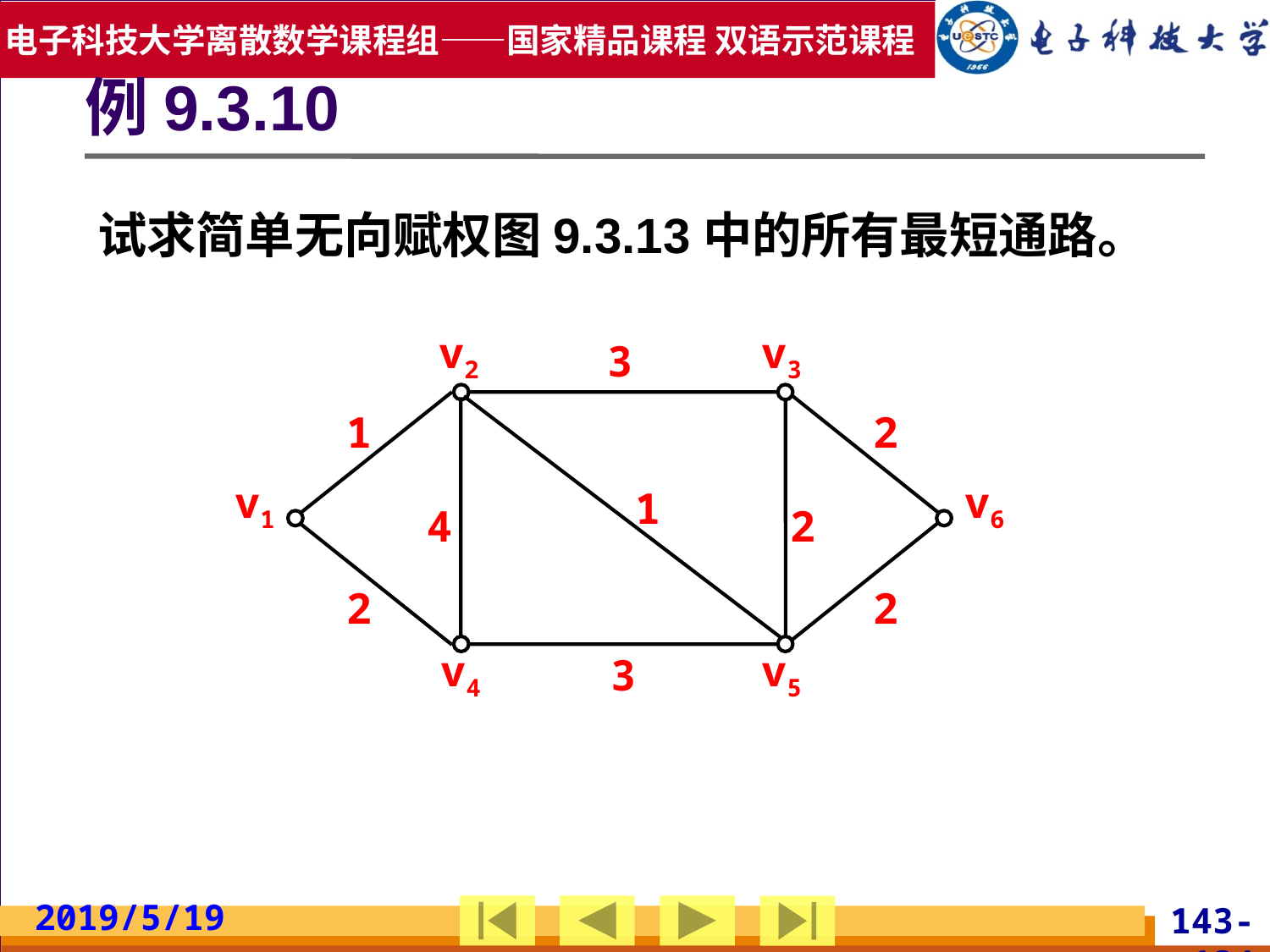

例9.3.10
试求简单无向赋权图9.3.13中的所有最短通路。
v2
v3
3

1
2
v1
v6
1
4
2

2
2

v4
v5
3
2019/5/19